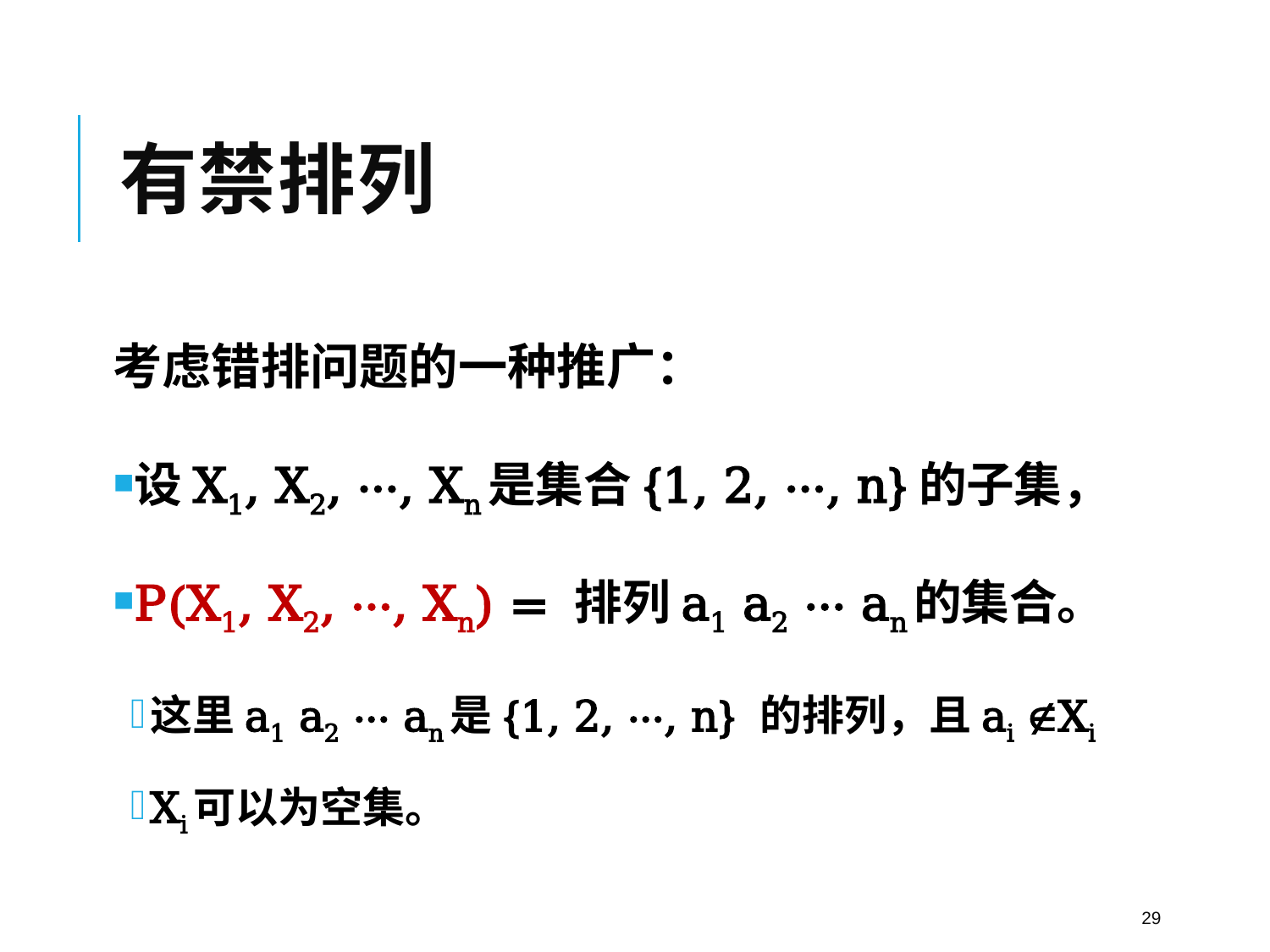

# 有禁排列
考虑错排问题的一种推广：
设X1, X2, ···, Xn是集合{1, 2, ···, n}的子集，
P(X1, X2, ···, Xn) = 排列a1 a2 ··· an的集合。
这里a1 a2 ··· an是{1, 2, ···, n} 的排列，且ai ∉Xi
Xi可以为空集。
29